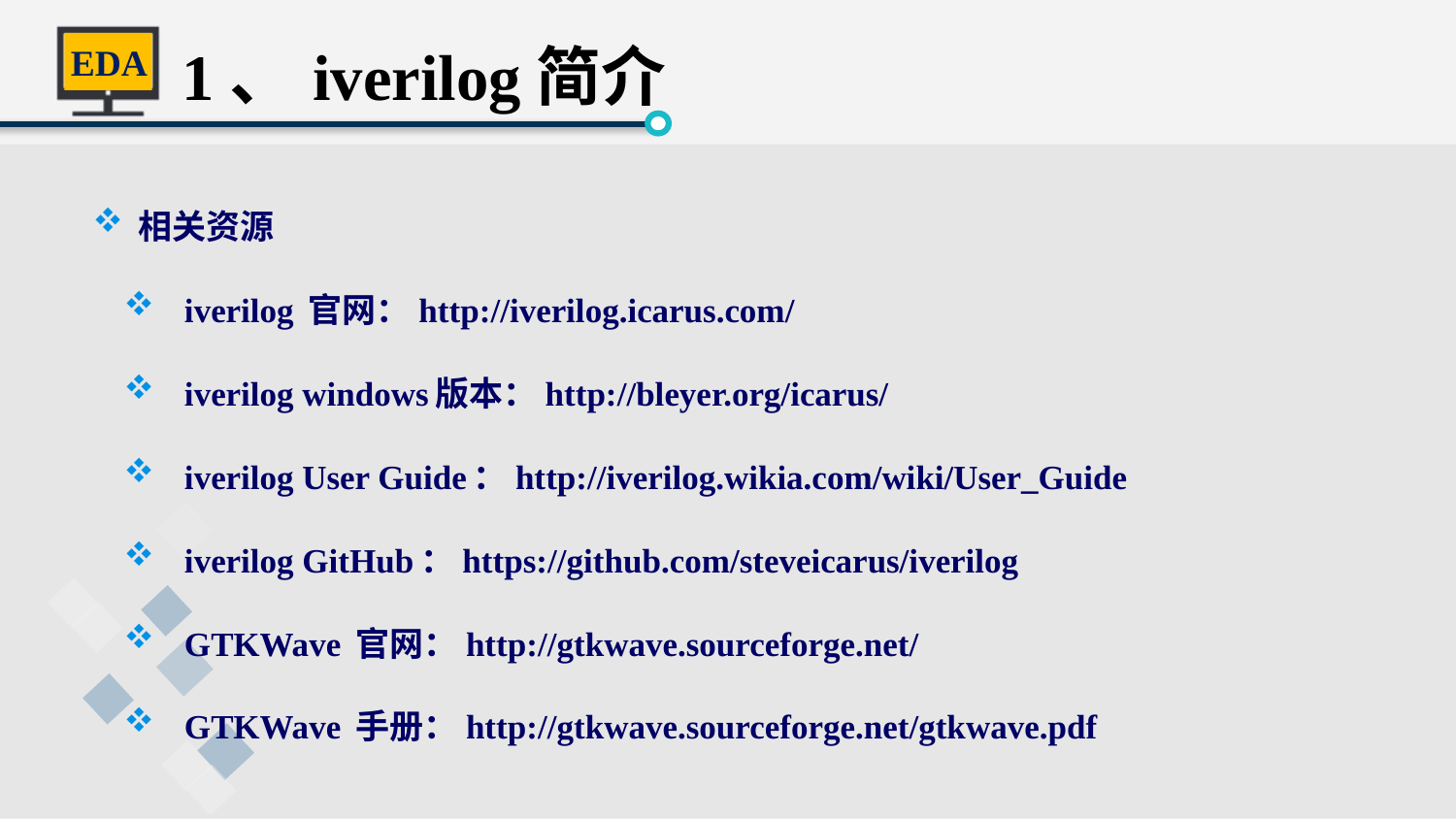

1、iverilog简介
相关资源
iverilog 官网：http://iverilog.icarus.com/
iverilog windows版本：http://bleyer.org/icarus/
iverilog User Guide：http://iverilog.wikia.com/wiki/User_Guide
iverilog GitHub：https://github.com/steveicarus/iverilog
GTKWave 官网：http://gtkwave.sourceforge.net/
GTKWave 手册：http://gtkwave.sourceforge.net/gtkwave.pdf